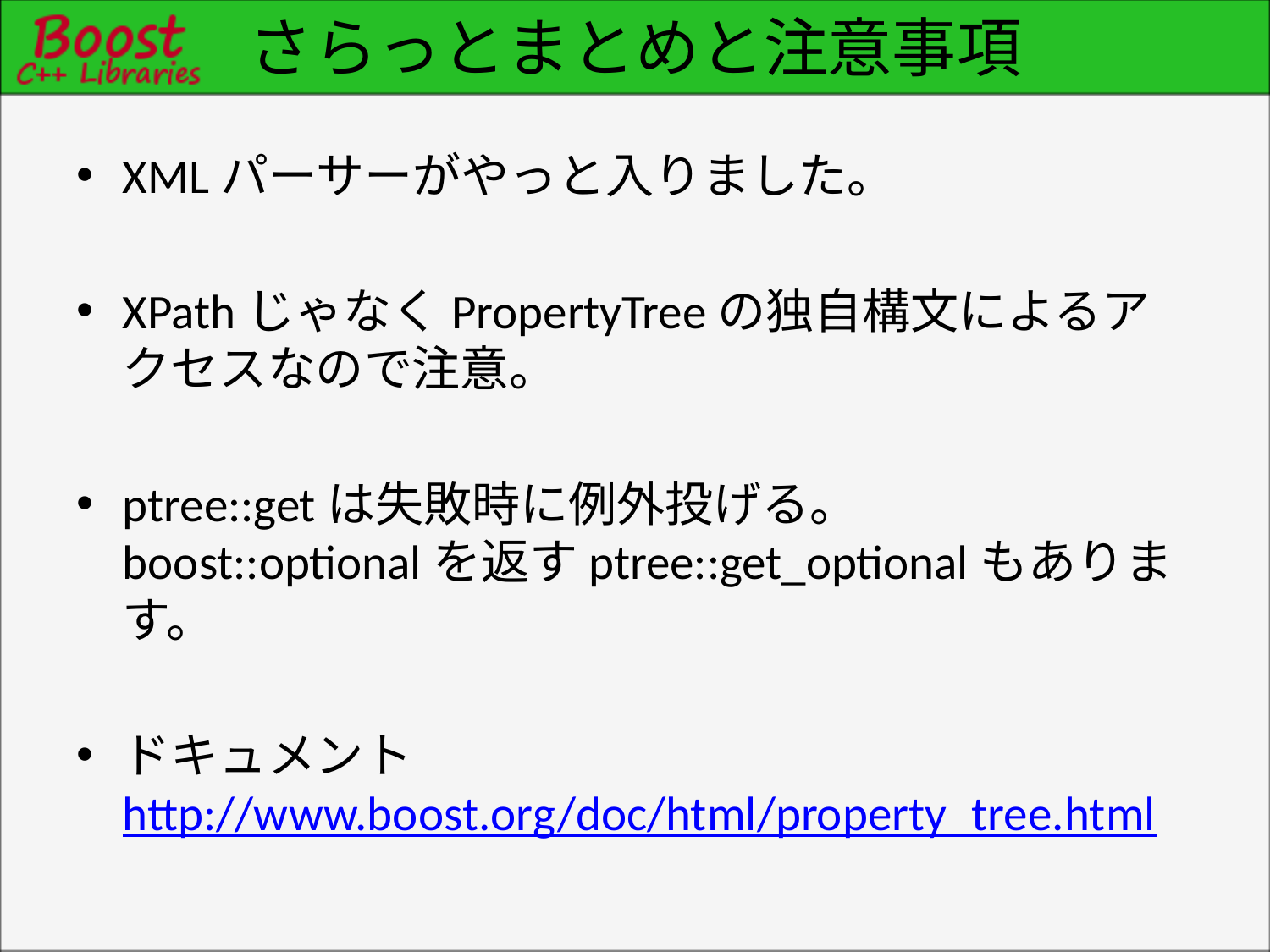

# さらっとまとめと注意事項
XMLパーサーがやっと入りました。

XPathじゃなくPropertyTreeの独自構文によるアクセスなので注意。

ptree::getは失敗時に例外投げる。
boost::optionalを返すptree::get_optionalもあります。

ドキュメント
http://www.boost.org/doc/html/property_tree.html